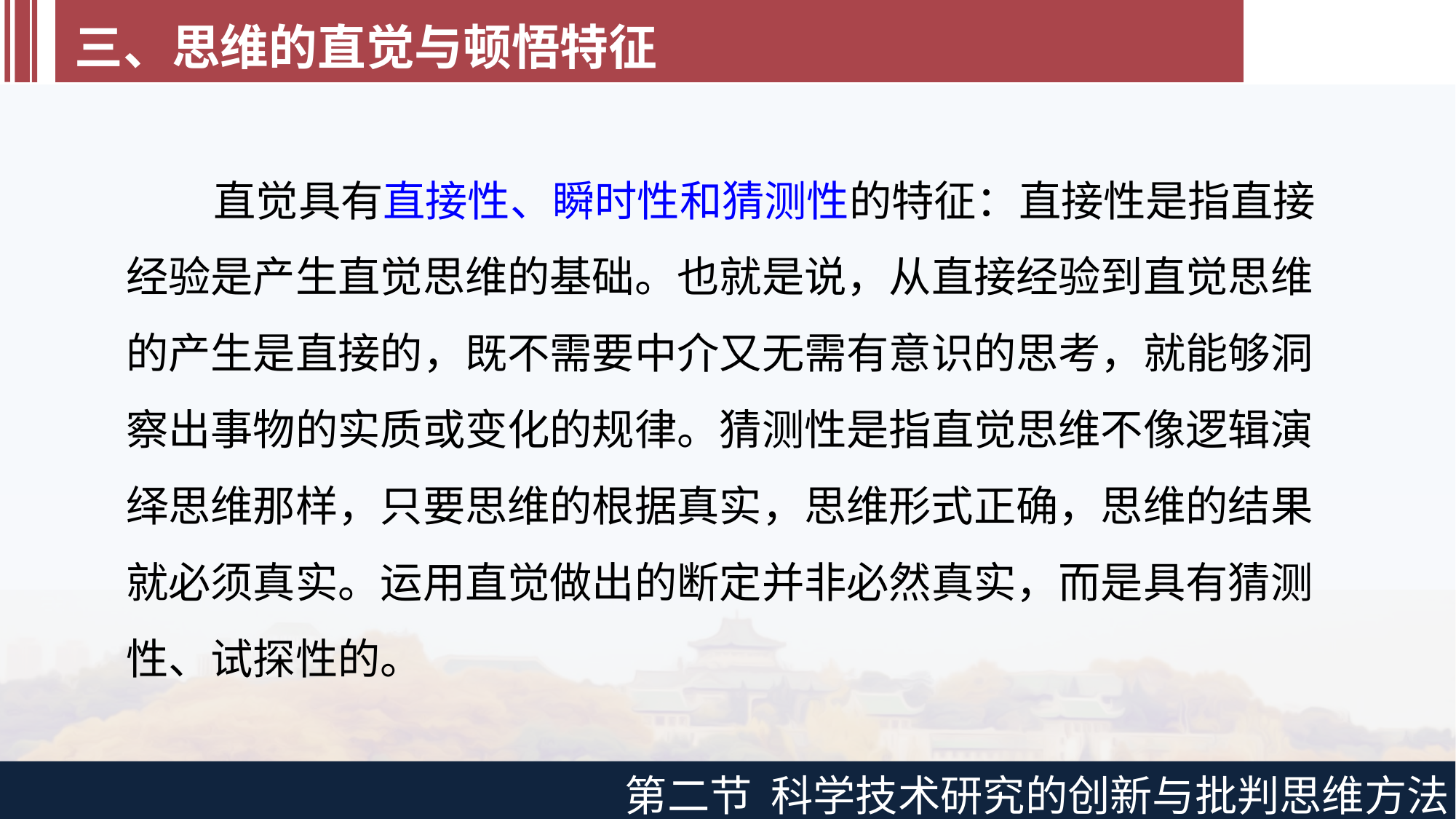

三、思维的直觉与顿悟特征
直觉具有直接性、瞬时性和猜测性的特征：直接性是指直接经验是产生直觉思维的基础。也就是说，从直接经验到直觉思维的产生是直接的，既不需要中介又无需有意识的思考，就能够洞察出事物的实质或变化的规律。猜测性是指直觉思维不像逻辑演绎思维那样，只要思维的根据真实，思维形式正确，思维的结果就必须真实。运用直觉做出的断定并非必然真实，而是具有猜测性、试探性的。
第二节  科学技术研究的创新与批判思维方法